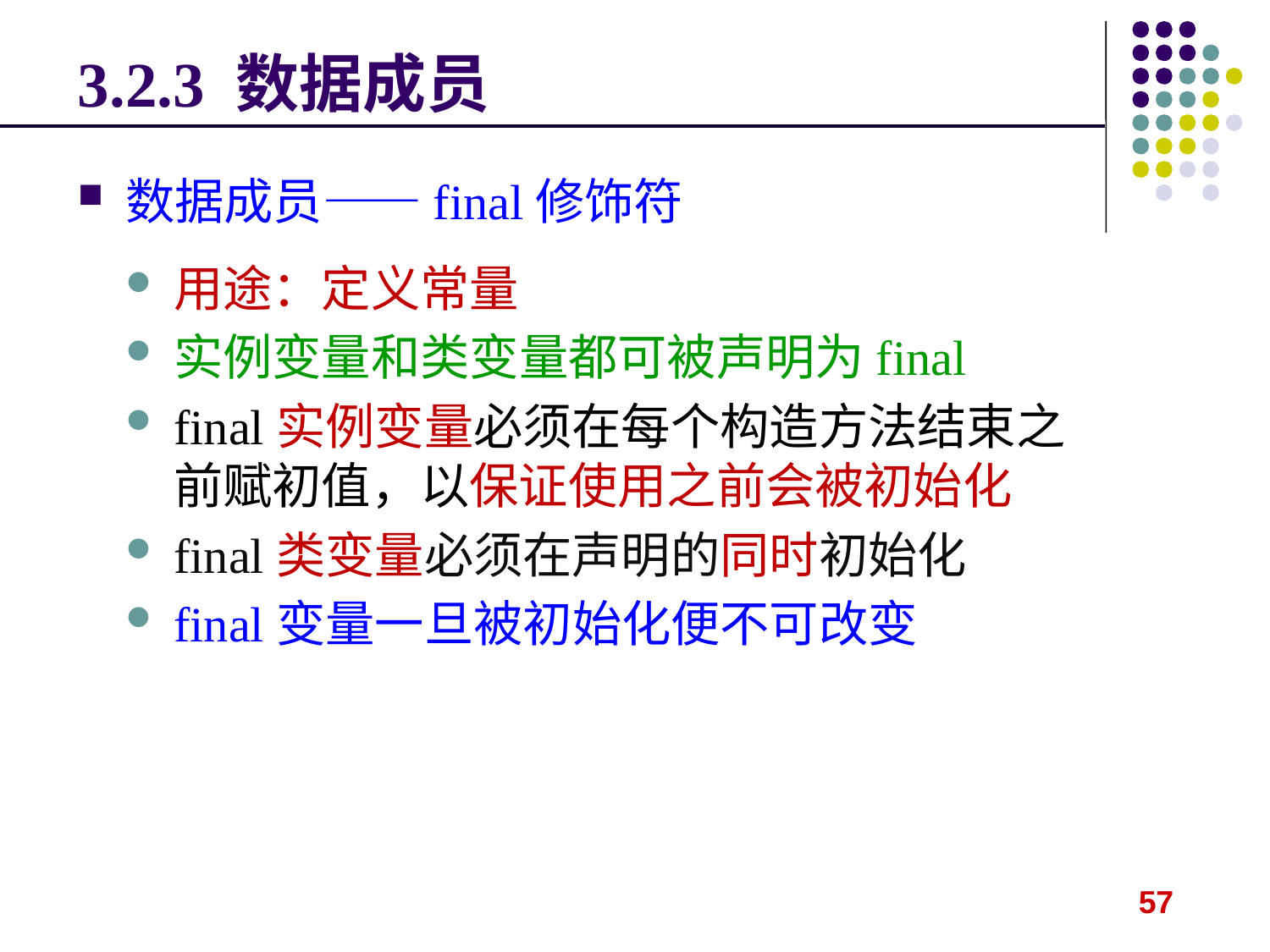

# 3.2.3 数据成员
数据成员——final修饰符
用途：定义常量
实例变量和类变量都可被声明为final
final实例变量必须在每个构造方法结束之前赋初值，以保证使用之前会被初始化
final类变量必须在声明的同时初始化
final变量一旦被初始化便不可改变